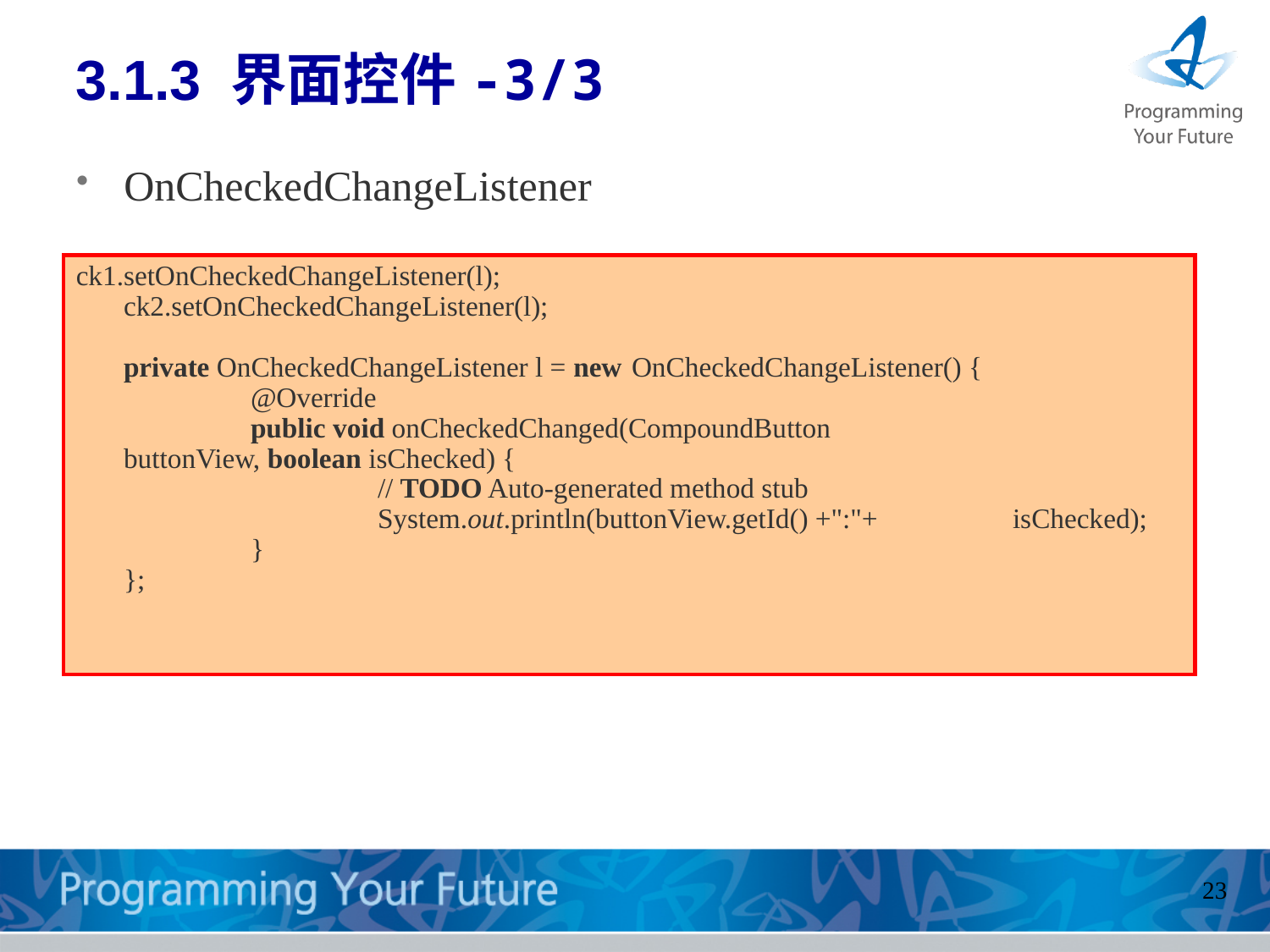

3.1.3 界面控件-3/3
OnCheckedChangeListener

ck1.setOnCheckedChangeListener(l);
	ck2.setOnCheckedChangeListener(l);

	private OnCheckedChangeListener l = new 	OnCheckedChangeListener() {
		@Override
		public void onCheckedChanged(CompoundButton 			buttonView, boolean isChecked) {
			// TODO Auto-generated method stub
			System.out.println(buttonView.getId() +":"+ 		isChecked);
		}
	};